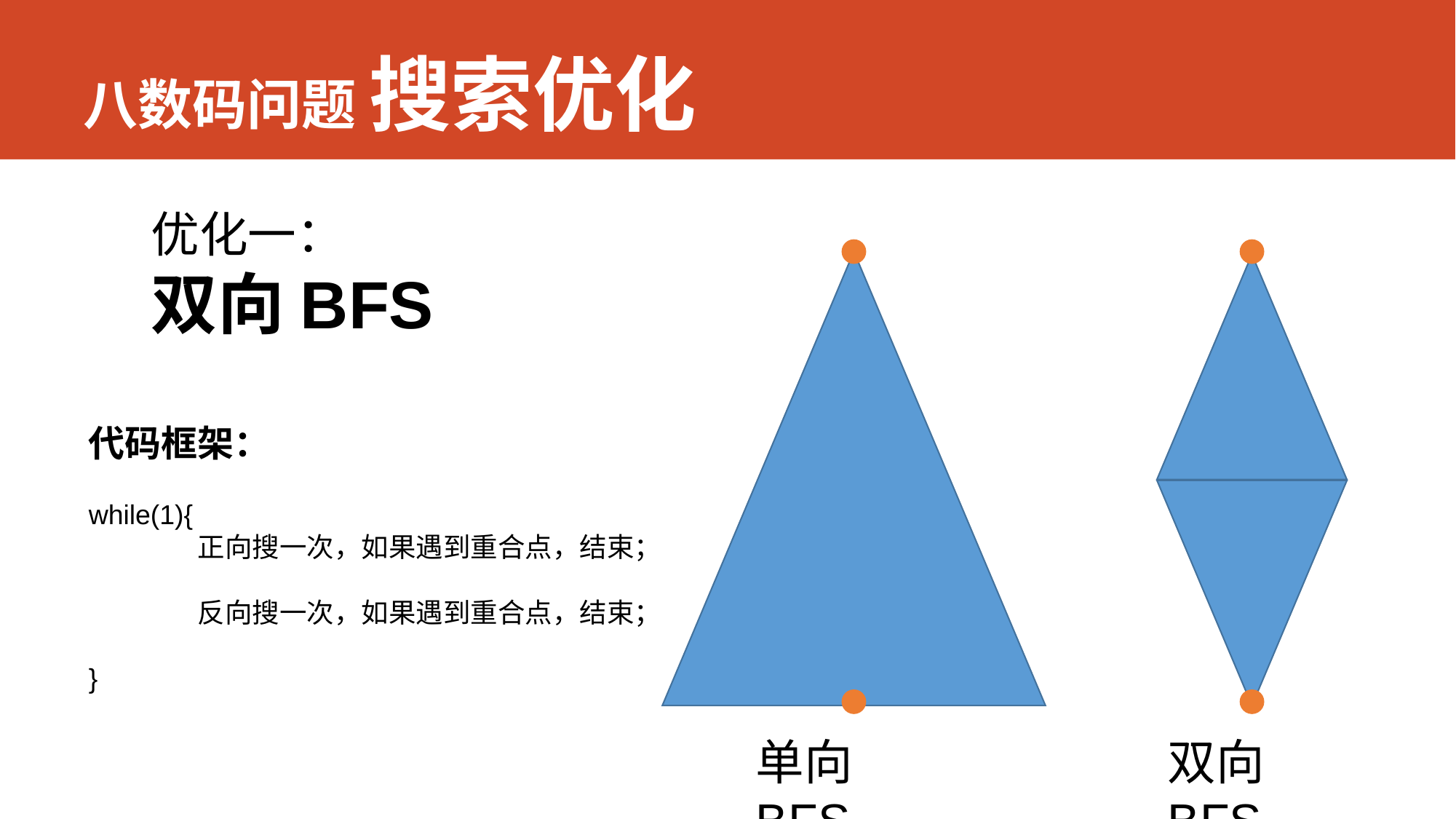

# 八数码问题 搜索优化
优化一：
双向BFS

代码框架：

while(1){
	正向搜一次，如果遇到重合点，结束；

	反向搜一次，如果遇到重合点，结束；

}

单向BFS
双向BFS